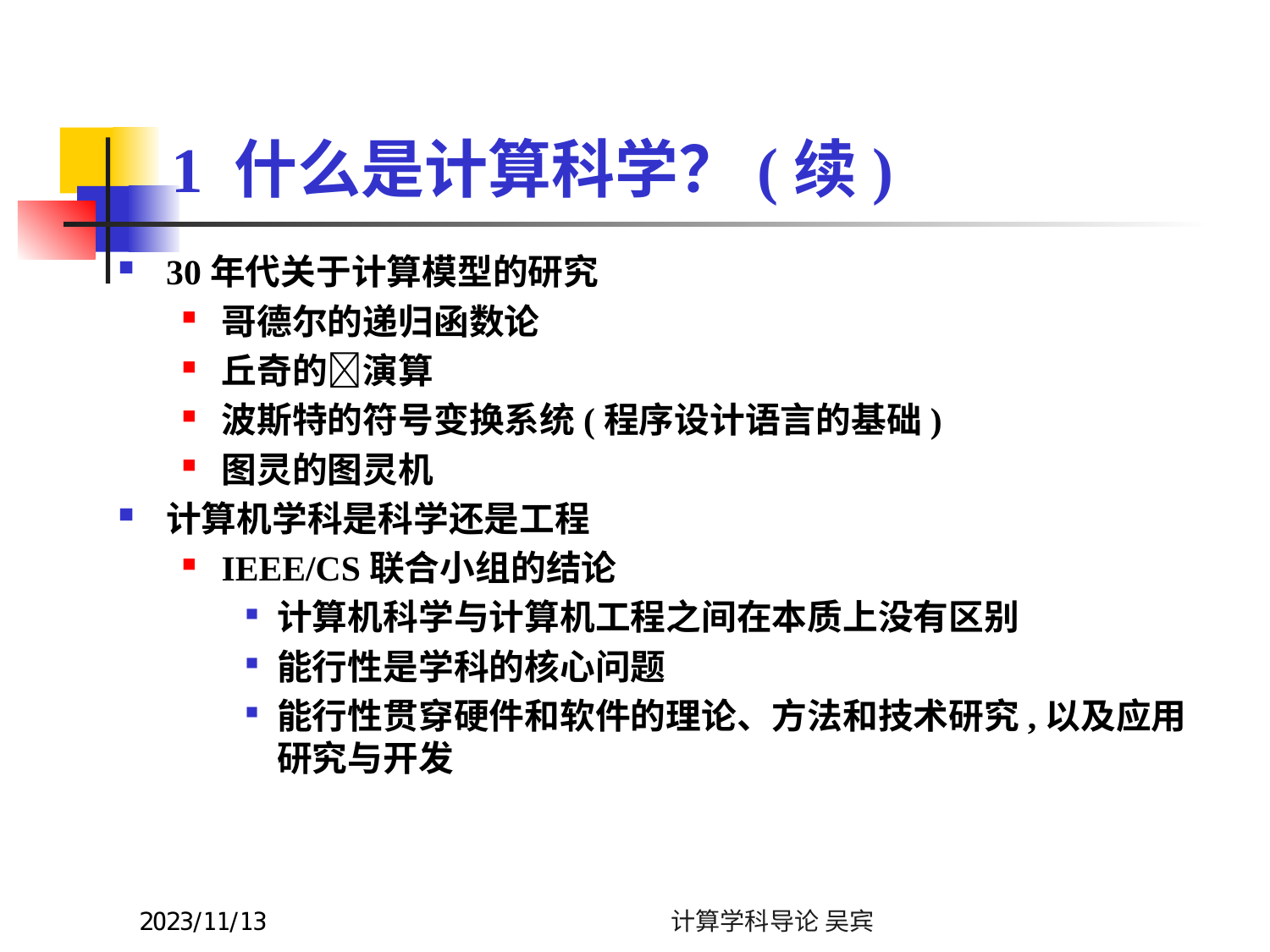

# 1 什么是计算科学？(续)
30年代关于计算模型的研究
哥德尔的递归函数论
丘奇的λ演算
波斯特的符号变换系统(程序设计语言的基础)
图灵的图灵机
计算机学科是科学还是工程
IEEE/CS联合小组的结论
计算机科学与计算机工程之间在本质上没有区别
能行性是学科的核心问题
能行性贯穿硬件和软件的理论、方法和技术研究,以及应用研究与开发

2023/11/13
计算学科导论 吴宾